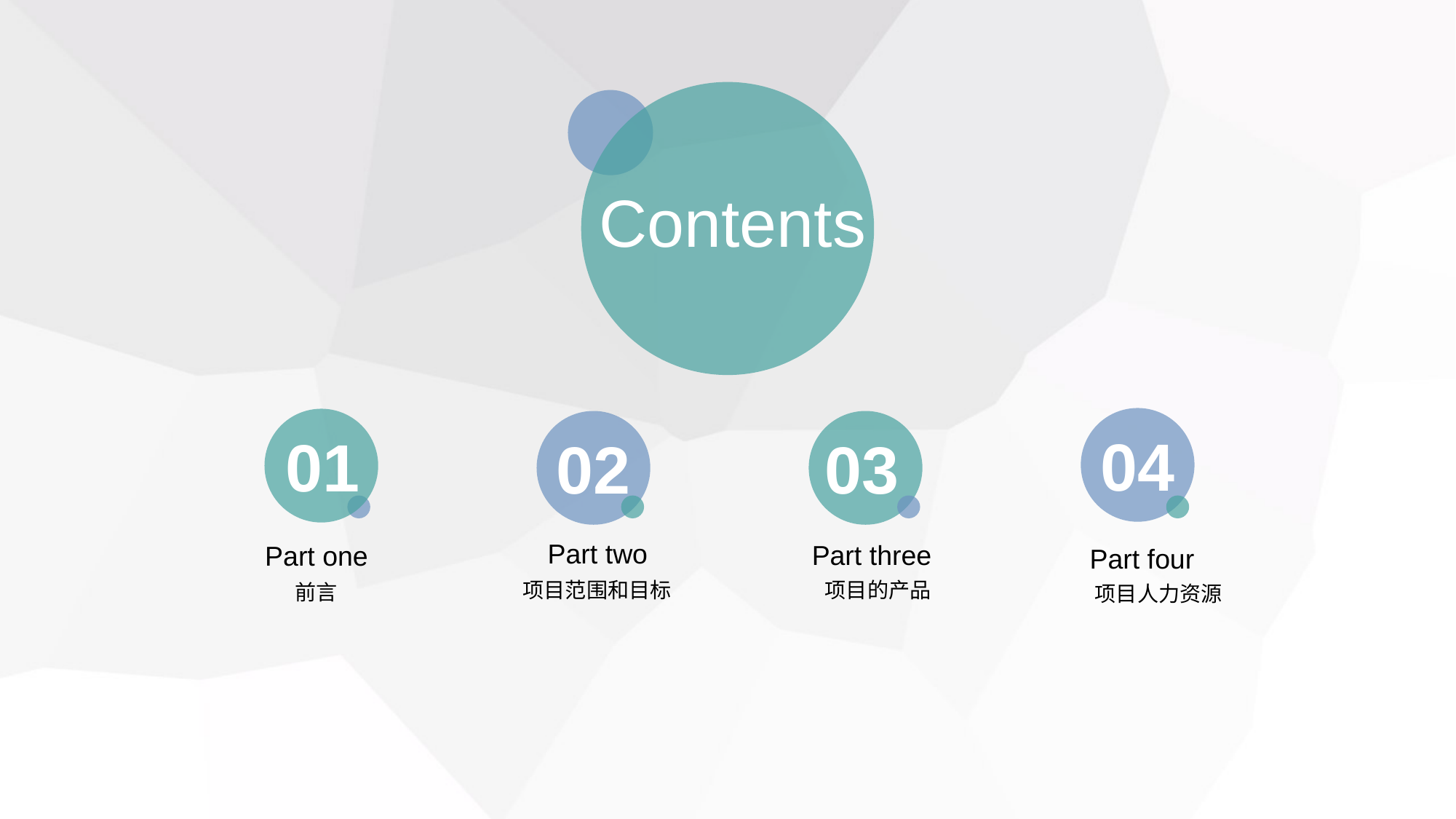

Contents

04
01
02
03

Part two
Part three
Part one
Part four
项目范围和目标
项目的产品
前言
项目人力资源